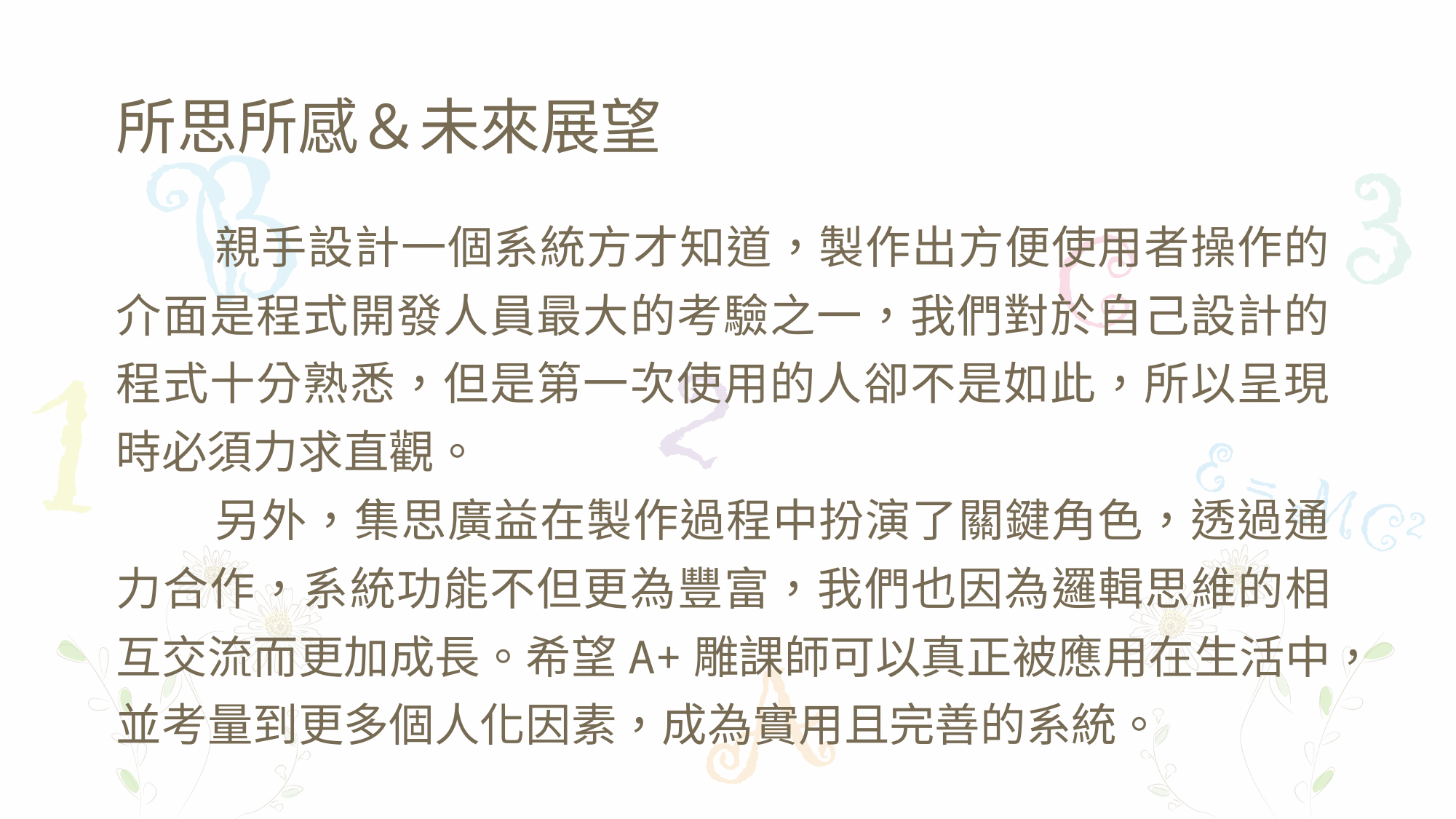

所思所感＆未來展望
親手設計一個系統方才知道，製作出方便使用者操作的介面是程式開發人員最大的考驗之一，我們對於自己設計的程式十分熟悉，但是第一次使用的人卻不是如此，所以呈現時必須力求直觀。
另外，集思廣益在製作過程中扮演了關鍵角色，透過通力合作，系統功能不但更為豐富，我們也因為邏輯思維的相互交流而更加成長。希望A+雕課師可以真正被應用在生活中，並考量到更多個人化因素，成為實用且完善的系統。